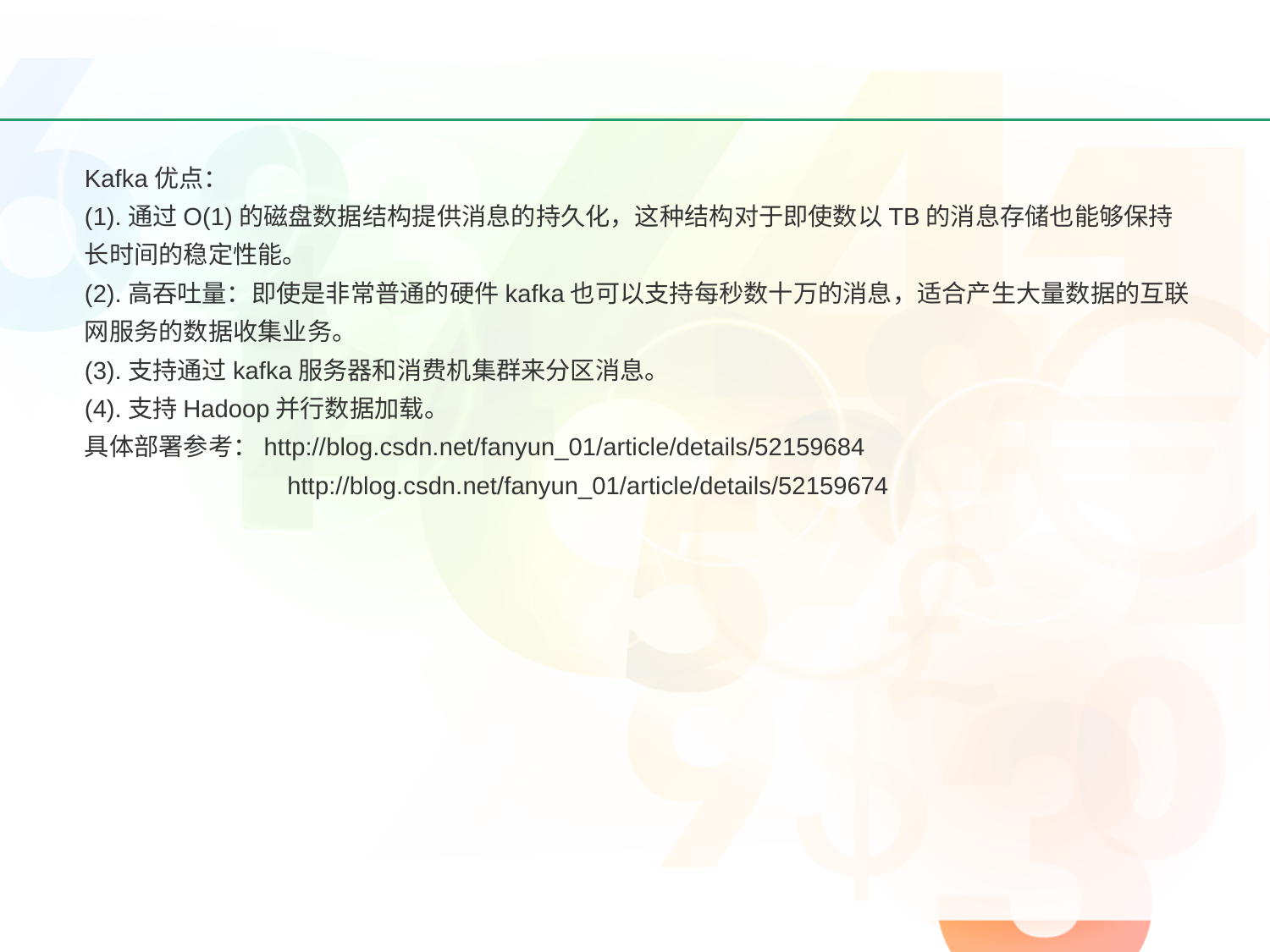

#
Kafka优点：
(1).通过O(1)的磁盘数据结构提供消息的持久化，这种结构对于即使数以TB的消息存储也能够保持长时间的稳定性能。
(2).高吞吐量：即使是非常普通的硬件kafka也可以支持每秒数十万的消息，适合产生大量数据的互联网服务的数据收集业务。
(3).支持通过kafka服务器和消费机集群来分区消息。
(4).支持Hadoop并行数据加载。
具体部署参考：http://blog.csdn.net/fanyun_01/article/details/52159684
                             http://blog.csdn.net/fanyun_01/article/details/52159674